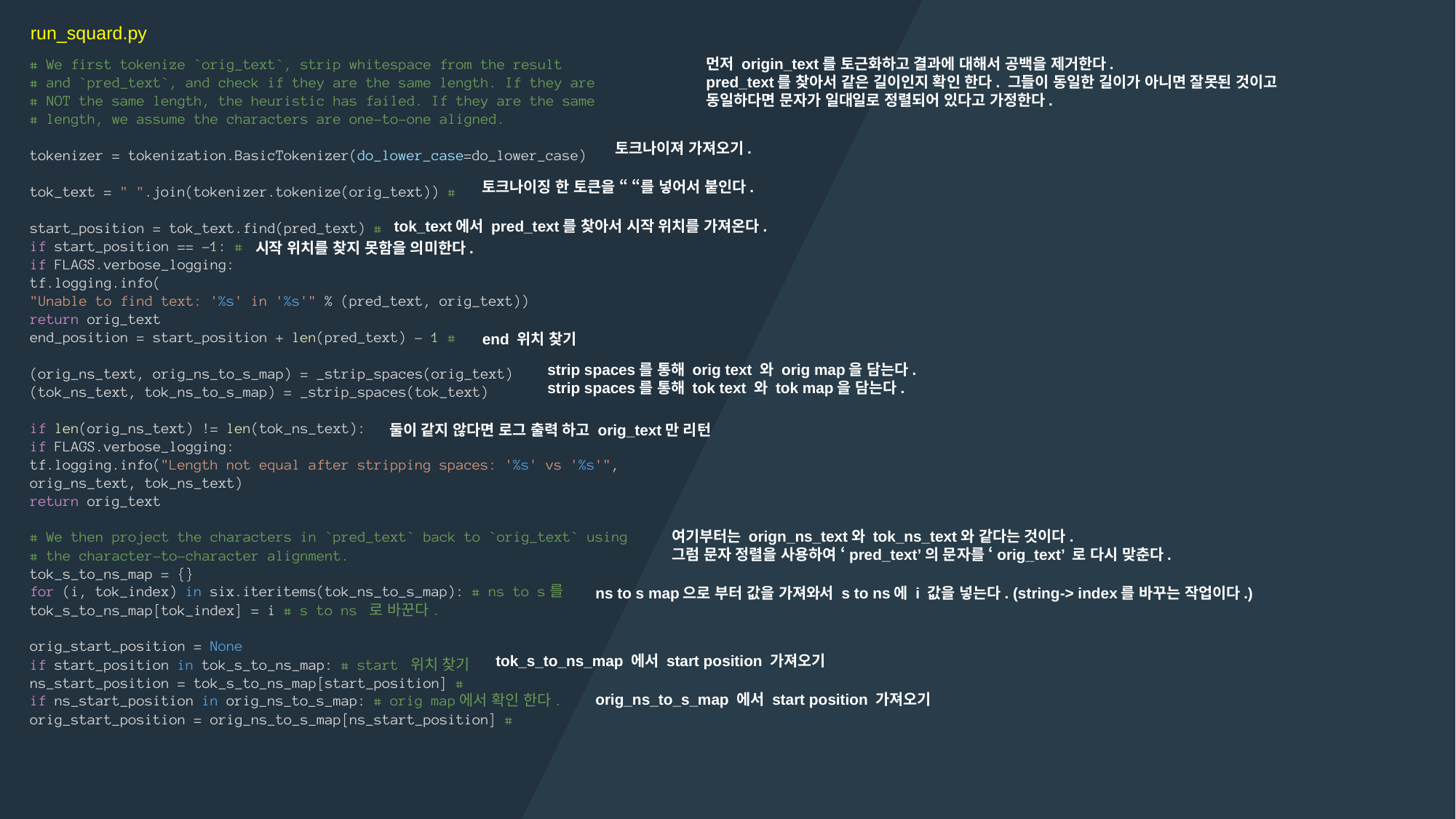

run_squard.py
# We first tokenize `orig_text`, strip whitespace from the result
# and `pred_text`, and check if they are the same length. If they are
# NOT the same length, the heuristic has failed. If they are the same
# length, we assume the characters are one-to-one aligned.
tokenizer = tokenization.BasicTokenizer(do_lower_case=do_lower_case)
tok_text = " ".join(tokenizer.tokenize(orig_text)) #
start_position = tok_text.find(pred_text) #
if start_position == -1: #
if FLAGS.verbose_logging:
tf.logging.info(
"Unable to find text: '%s' in '%s'" % (pred_text, orig_text))
return orig_text
end_position = start_position + len(pred_text) - 1 #
(orig_ns_text, orig_ns_to_s_map) = _strip_spaces(orig_text)
(tok_ns_text, tok_ns_to_s_map) = _strip_spaces(tok_text)
if len(orig_ns_text) != len(tok_ns_text):
if FLAGS.verbose_logging:
tf.logging.info("Length not equal after stripping spaces: '%s' vs '%s'",
orig_ns_text, tok_ns_text)
return orig_text
# We then project the characters in `pred_text` back to `orig_text` using
# the character-to-character alignment.
tok_s_to_ns_map = {}
for (i, tok_index) in six.iteritems(tok_ns_to_s_map): # ns to s를
tok_s_to_ns_map[tok_index] = i # s to ns 로 바꾼다.
orig_start_position = None
if start_position in tok_s_to_ns_map: # start 위치 찾기
ns_start_position = tok_s_to_ns_map[start_position] #
if ns_start_position in orig_ns_to_s_map: # orig map에서 확인 한다.
orig_start_position = orig_ns_to_s_map[ns_start_position] #

먼저 origin_text를 토근화하고 결과에 대해서 공백을 제거한다.
pred_text를 찾아서 같은 길이인지 확인 한다. 그들이 동일한 길이가 아니면 잘못된 것이고 동일하다면 문자가 일대일로 정렬되어 있다고 가정한다.
토크나이져 가져오기.
토크나이징 한 토큰을 “ “를 넣어서 붙인다.
tok_text에서 pred_text를 찾아서 시작 위치를 가져온다.
시작 위치를 찾지 못함을 의미한다.
end 위치 찾기
strip spaces를 통해 orig text 와 orig map을 담는다.
strip spaces를 통해 tok text 와 tok map을 담는다.
둘이 같지 않다면 로그 출력 하고 orig_text만 리턴
여기부터는 orign_ns_text와 tok_ns_text와 같다는 것이다.
그럼 문자 정렬을 사용하여 ‘pred_text’의 문자를 ‘orig_text’ 로 다시 맞춘다.
ns to s map으로 부터 값을 가져와서 s to ns에 i 값을 넣는다. (string-> index를 바꾸는 작업이다.)
tok_s_to_ns_map 에서 start position 가져오기
orig_ns_to_s_map 에서 start position 가져오기